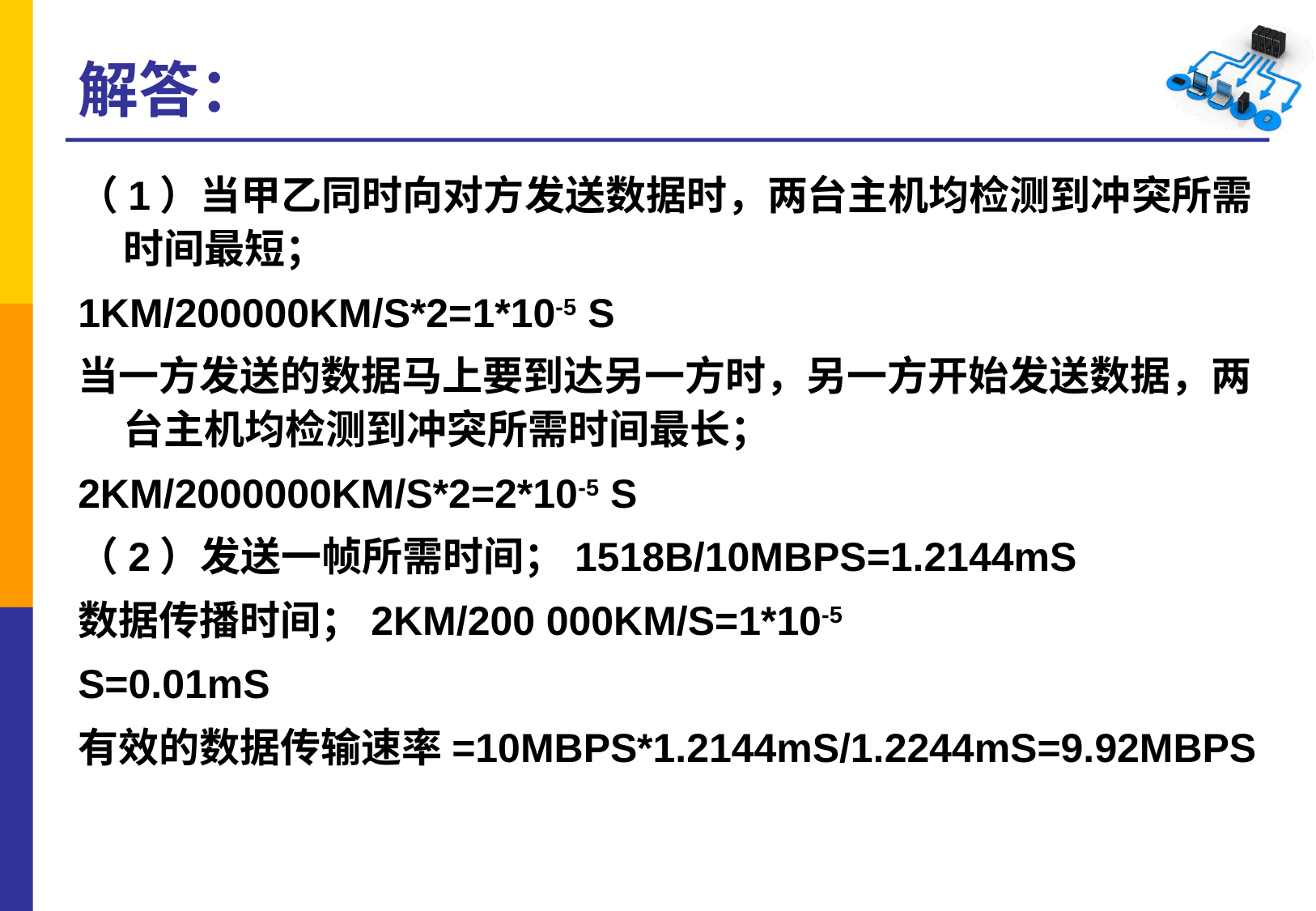

# 解答：
（1）当甲乙同时向对方发送数据时，两台主机均检测到冲突所需时间最短；
1KM/200000KM/S*2=1*10-5 S
当一方发送的数据马上要到达另一方时，另一方开始发送数据，两台主机均检测到冲突所需时间最长；
2KM/2000000KM/S*2=2*10-5 S
（2）发送一帧所需时间；1518B/10MBPS=1.2144mS
数据传播时间；2KM/200 000KM/S=1*10-5
S=0.01mS
有效的数据传输速率=10MBPS*1.2144mS/1.2244mS=9.92MBPS